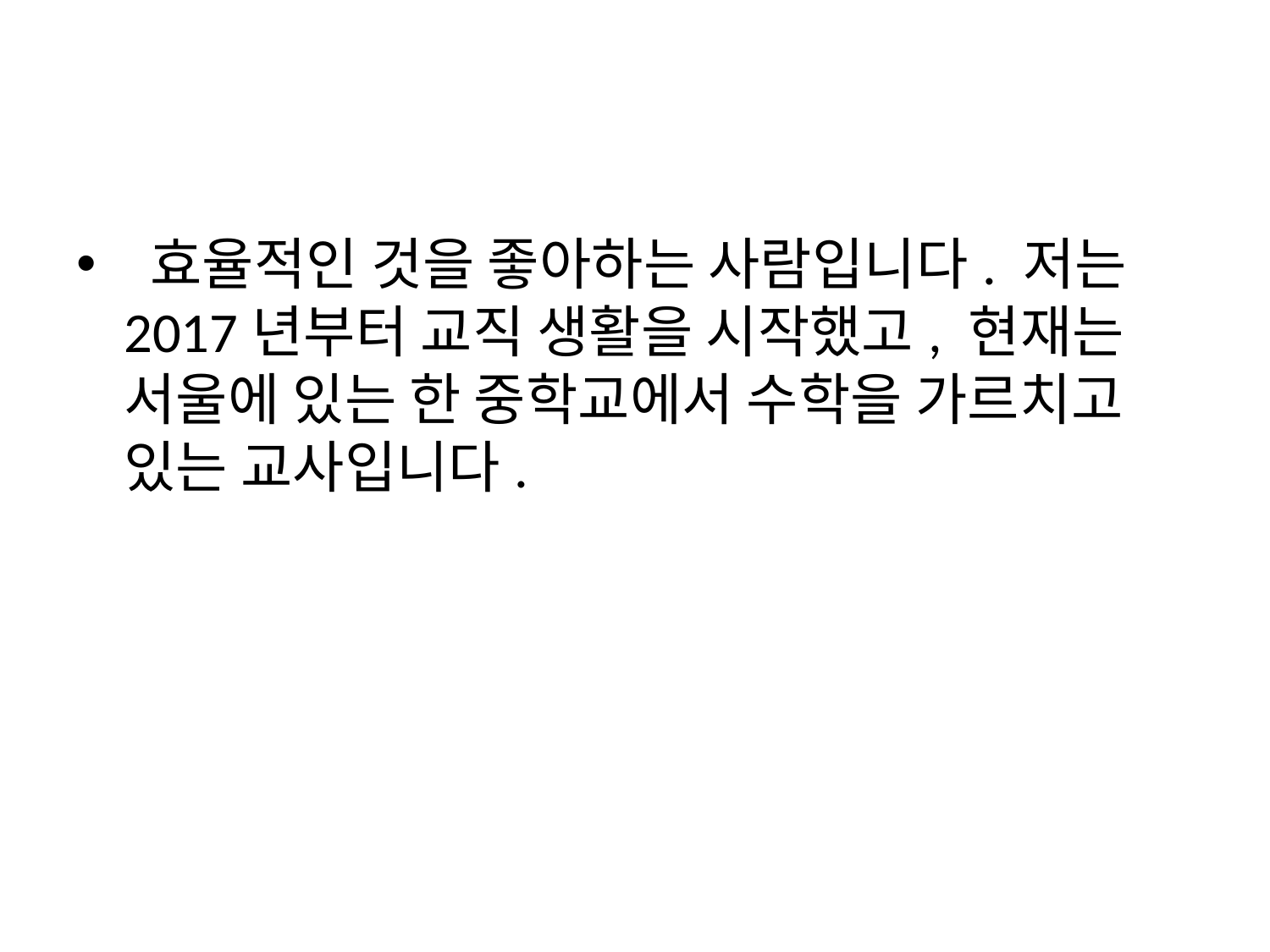

#
 효율적인 것을 좋아하는 사람입니다. 저는 2017년부터 교직 생활을 시작했고, 현재는 서울에 있는 한 중학교에서 수학을 가르치고 있는 교사입니다.